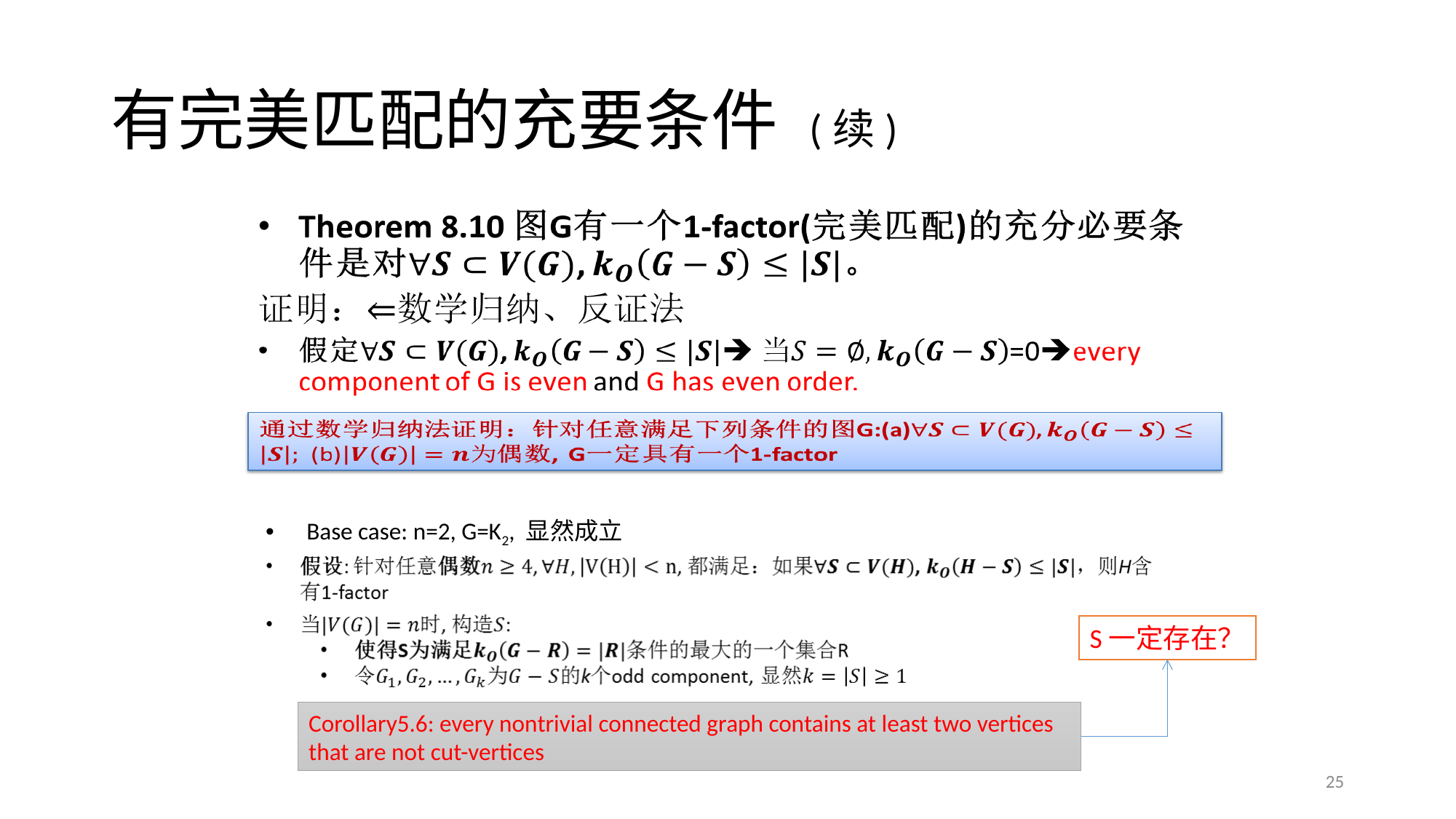

# 有完美匹配的充要条件 (续)

Base case: n=2, G=K2, 显然成立

S一定存在？
Corollary5.6: every nontrivial connected graph contains at least two vertices that are not cut-vertices
25